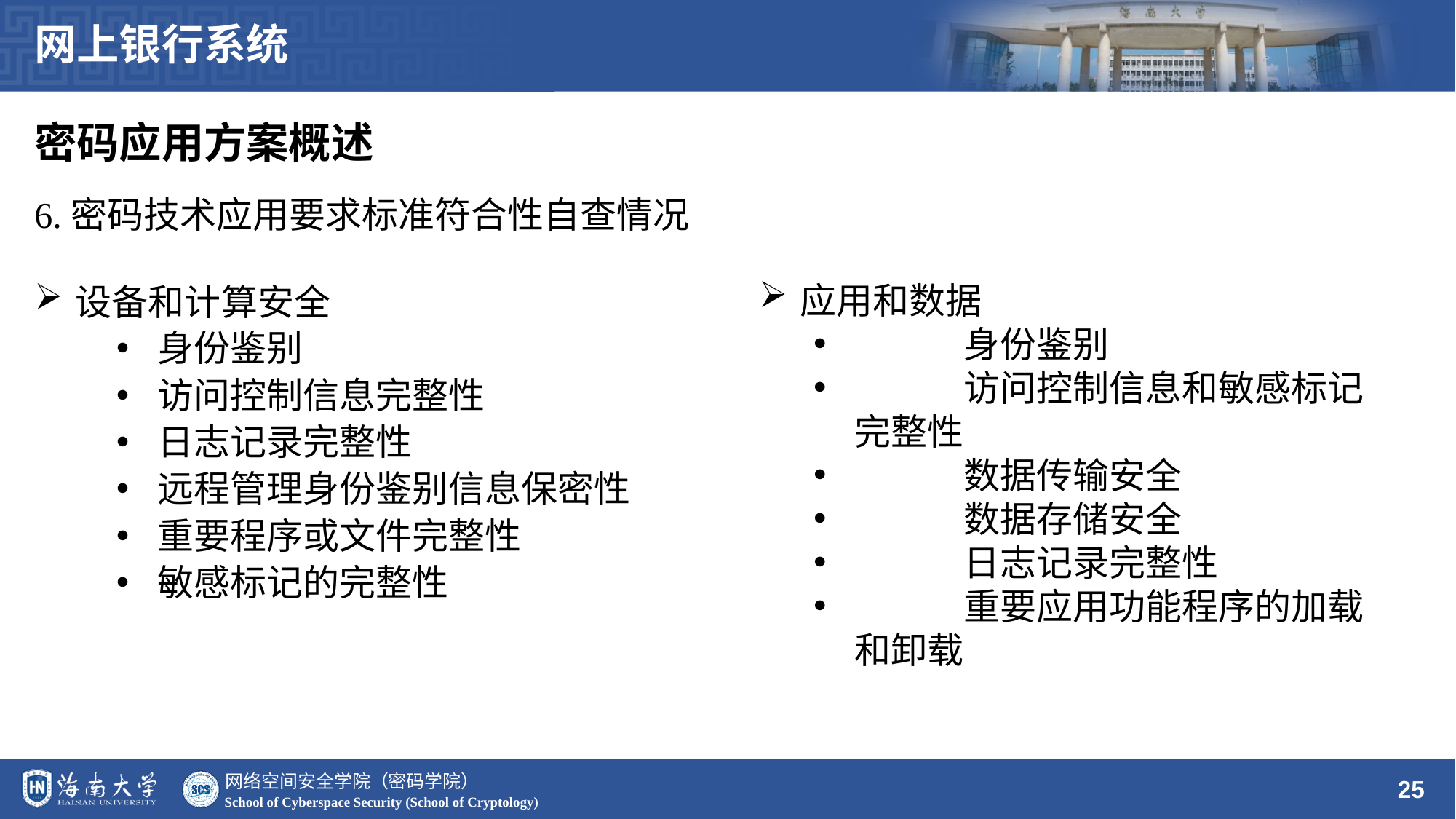

网上银行系统

密码应用方案概述

6.密码技术应用要求标准符合性自查情况

设备和计算安全
身份鉴别
访问控制信息完整性
日志记录完整性
远程管理身份鉴别信息保密性
重要程序或文件完整性
敏感标记的完整性

应用和数据
	身份鉴别
	访问控制信息和敏感标记完整性
	数据传输安全
	数据存储安全
	日志记录完整性
	重要应用功能程序的加载和卸载
25